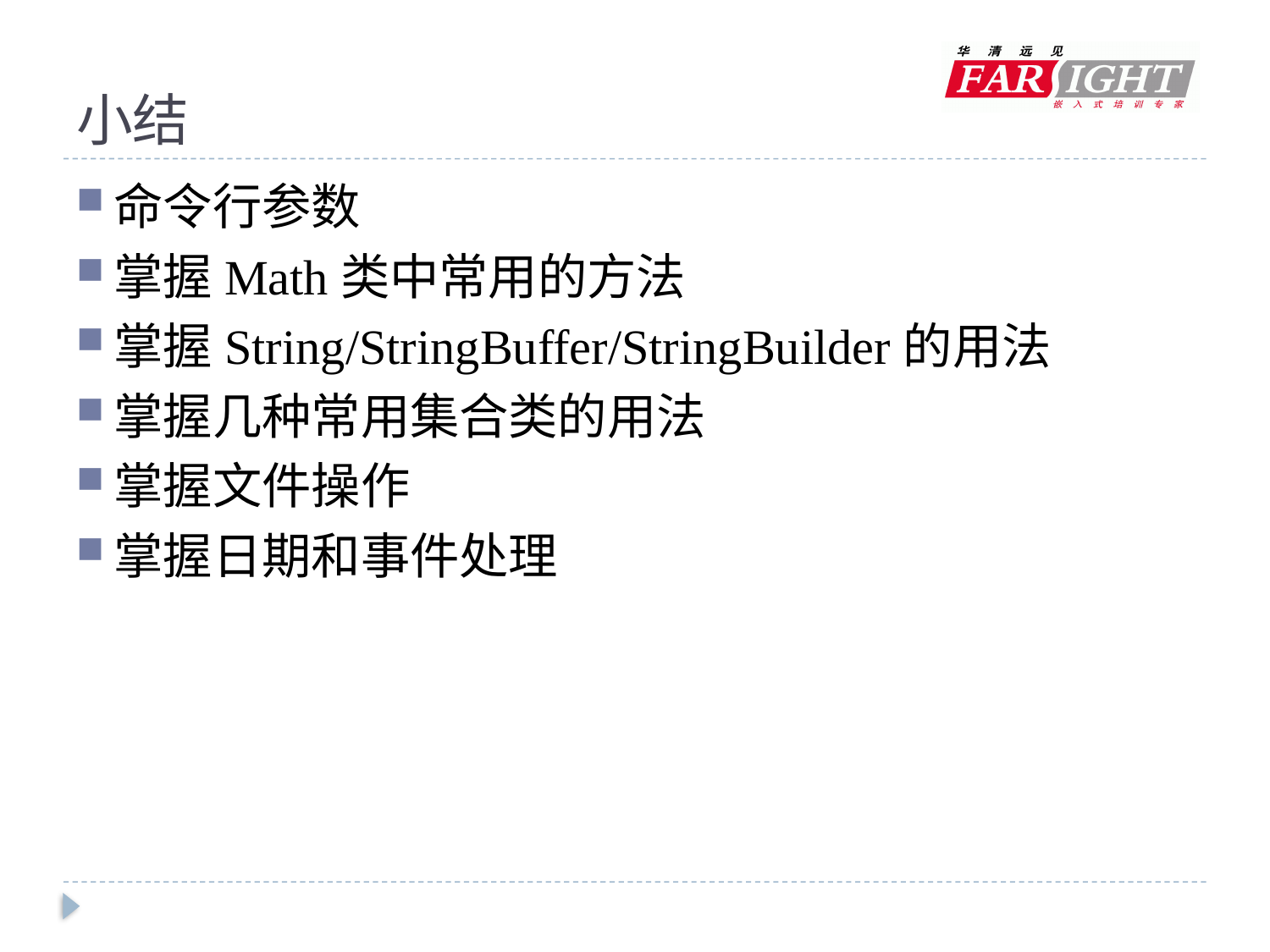

# 小结
命令行参数
掌握Math类中常用的方法
掌握String/StringBuffer/StringBuilder的用法
掌握几种常用集合类的用法
掌握文件操作
掌握日期和事件处理